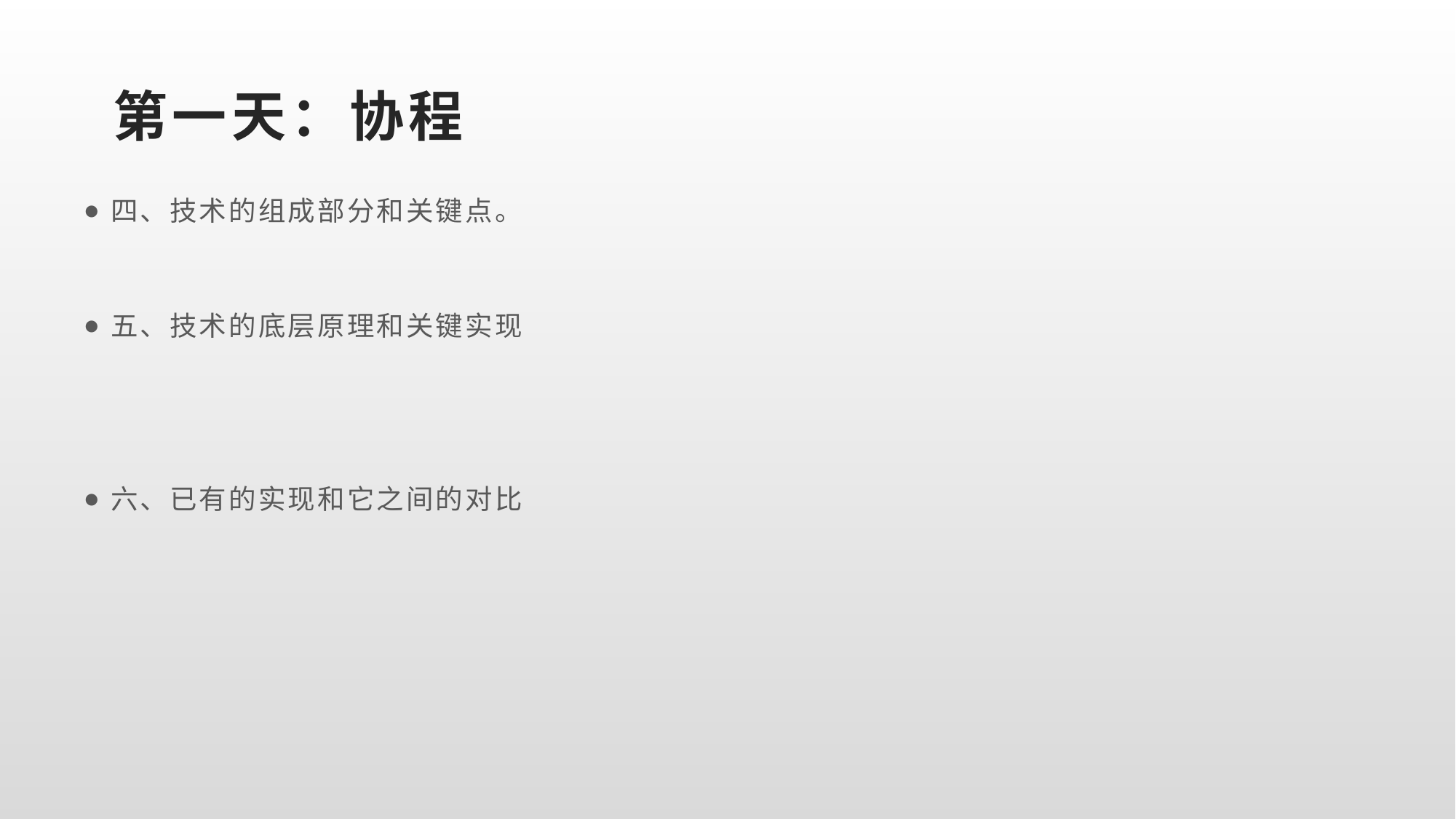

# 第一天：协程
四、技术的组成部分和关键点。

五、技术的底层原理和关键实现

六、已有的实现和它之间的对比